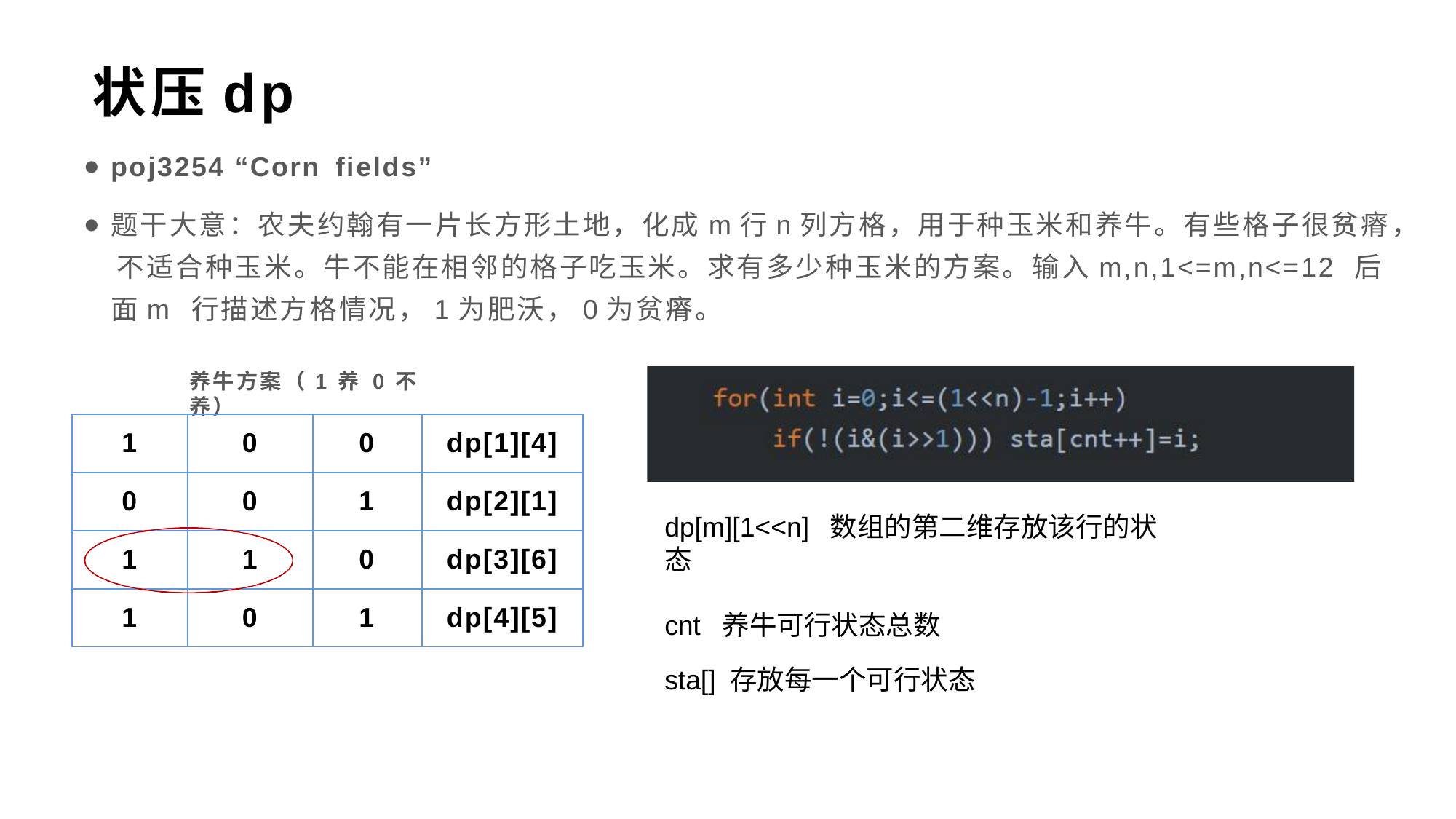

状压dp
poj3254 “Corn fields”
题干大意：农夫约翰有一片长方形土地，化成m行n列方格，用于种玉米和养牛。有些格子很贫瘠， 不适合种玉米。牛不能在相邻的格子吃玉米。求有多少种玉米的方案。输入m,n,1<=m,n<=12 后面m  行描述方格情况，1为肥沃，0为贫瘠。
养牛方案（ 1 养 0 不养）

| 1 | 0 | 0 | dp[1][4] |
| --- | --- | --- | --- |
| 0 | 0 | 1 | dp[2][1] |
| 1 | 1 | 0 | dp[3][6] |
| 1 | 0 | 1 | dp[4][5] |
dp[m][1<<n] 数组的第二维存放该行的状态
cnt 养牛可行状态总数

sta[] 存放每一个可行状态